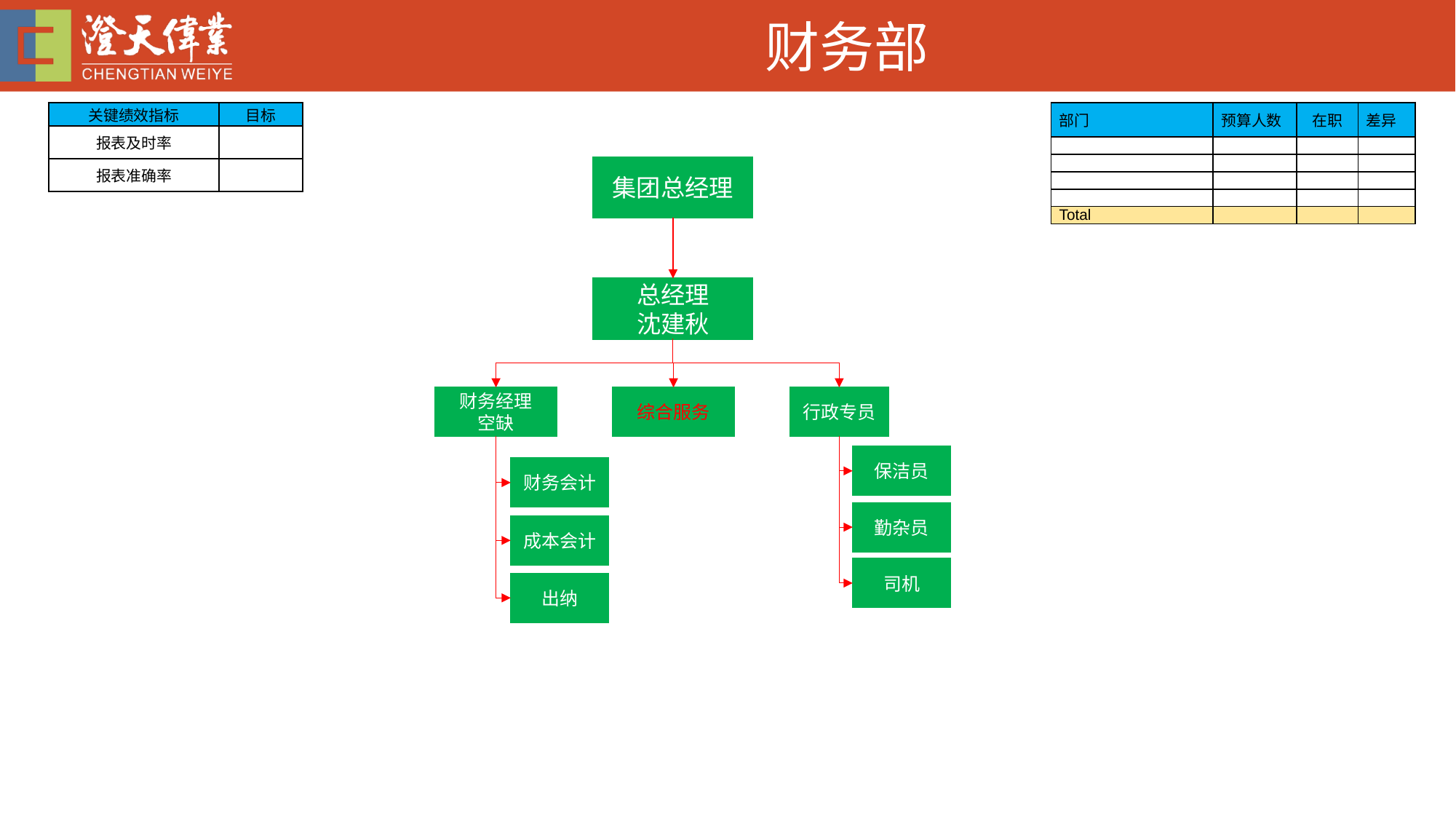

# 财务部
| 部门 | 预算人数 | 在职 | 差异 |
| --- | --- | --- | --- |
|  |  |  |  |
|  |  |  |  |
|  |  |  |  |
|  |  |  |  |
| Total |  |  |  |
| 关键绩效指标 | 目标 |
| --- | --- |
| 报表及时率 |  |
| 报表准确率 |  |
集团总经理
总经理
沈建秋
行政专员
财务经理
空缺
综合服务
保洁员
财务会计
勤杂员
成本会计
司机
出纳